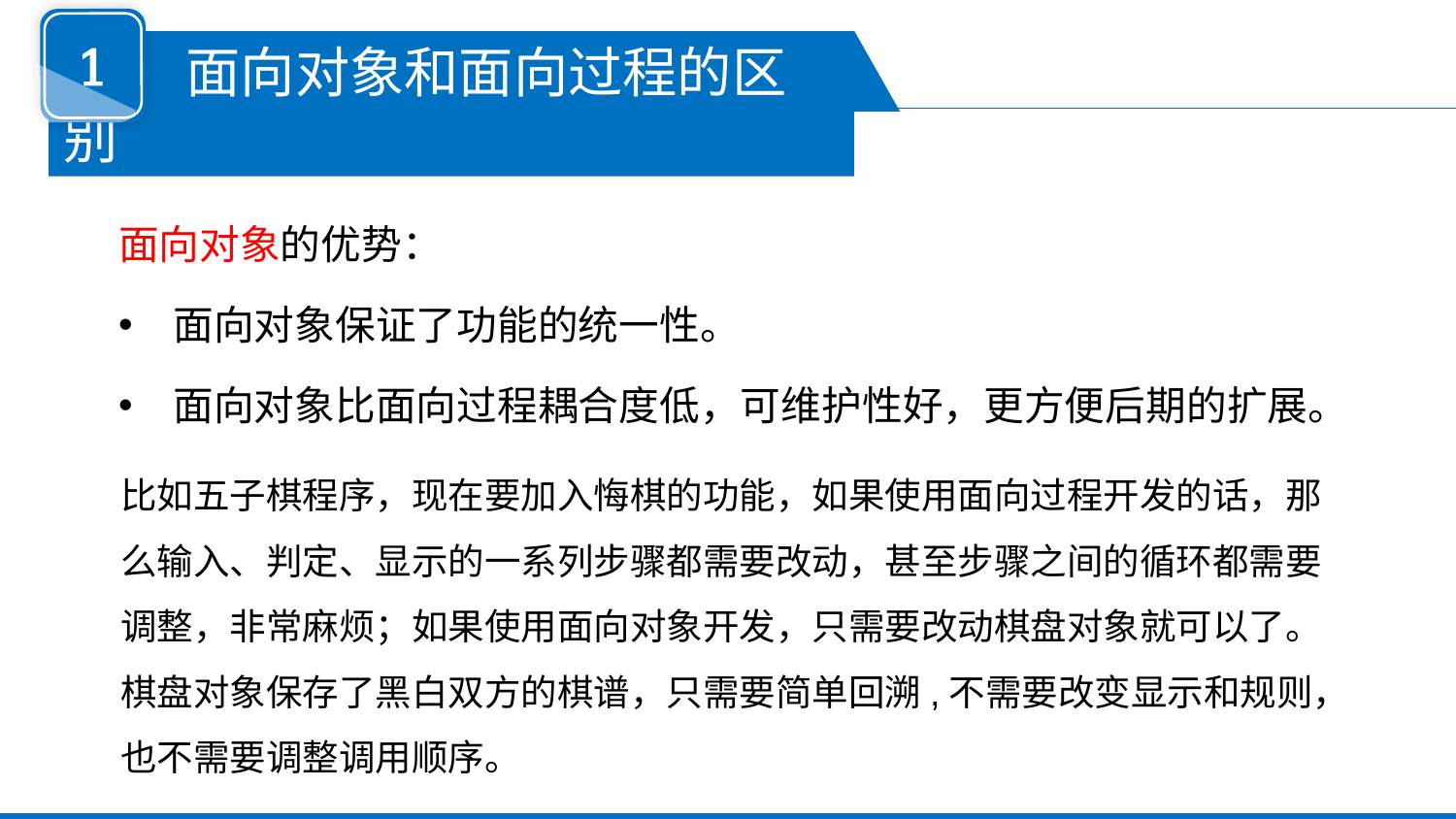

1

  面向对象和面向过程的区别
面向对象的优势：
面向对象保证了功能的统一性。
面向对象比面向过程耦合度低，可维护性好，更方便后期的扩展。

比如五子棋程序，现在要加入悔棋的功能，如果使用面向过程开发的话，那么输入、判定、显示的一系列步骤都需要改动，甚至步骤之间的循环都需要调整，非常麻烦；如果使用面向对象开发，只需要改动棋盘对象就可以了。 棋盘对象保存了黑白双方的棋谱，只需要简单回溯,不需要改变显示和规则，也不需要调整调用顺序。